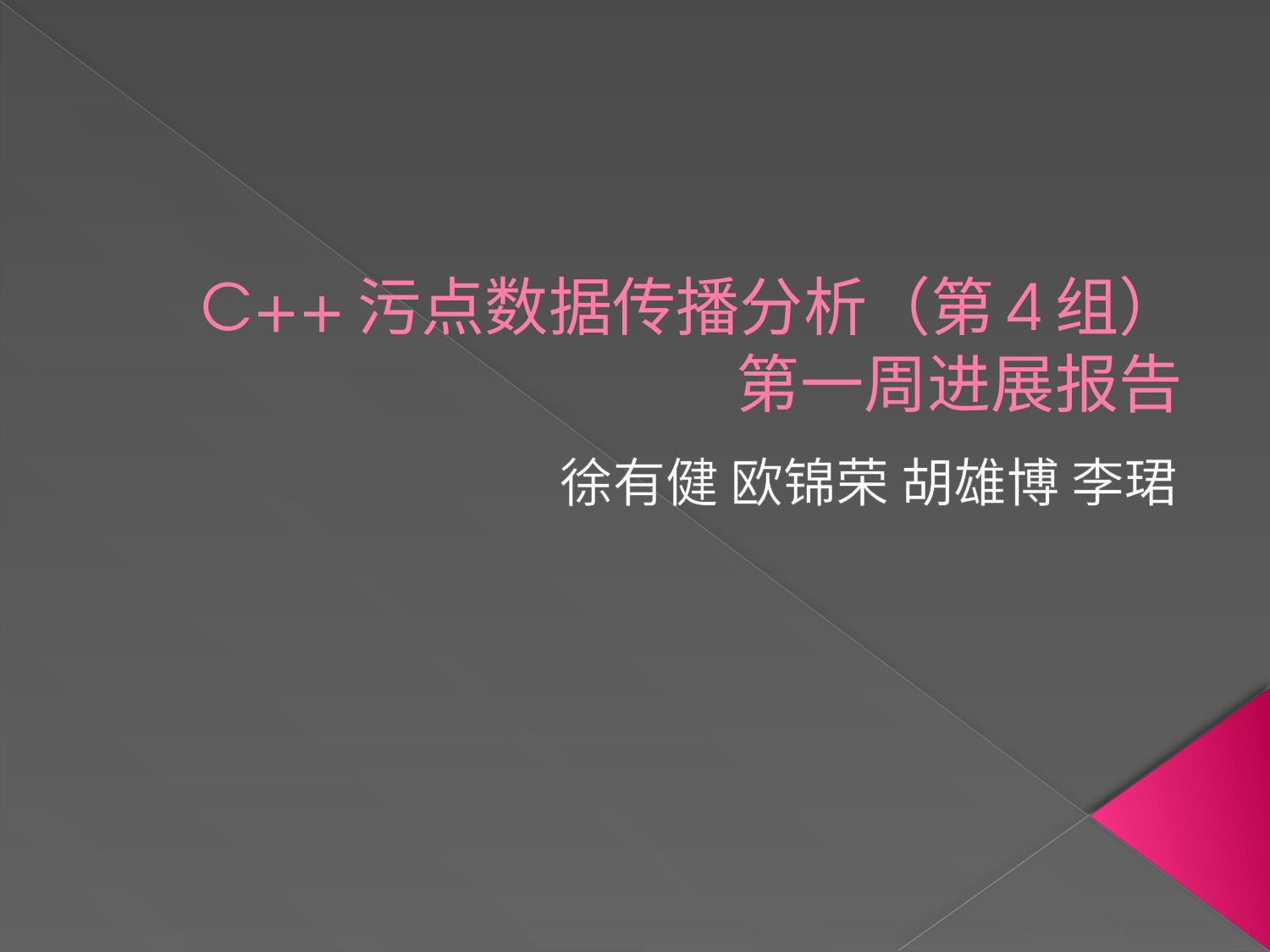

# C++污点数据传播分析（第4组） 第一周进展报告
徐有健 欧锦荣 胡雄博 李珺